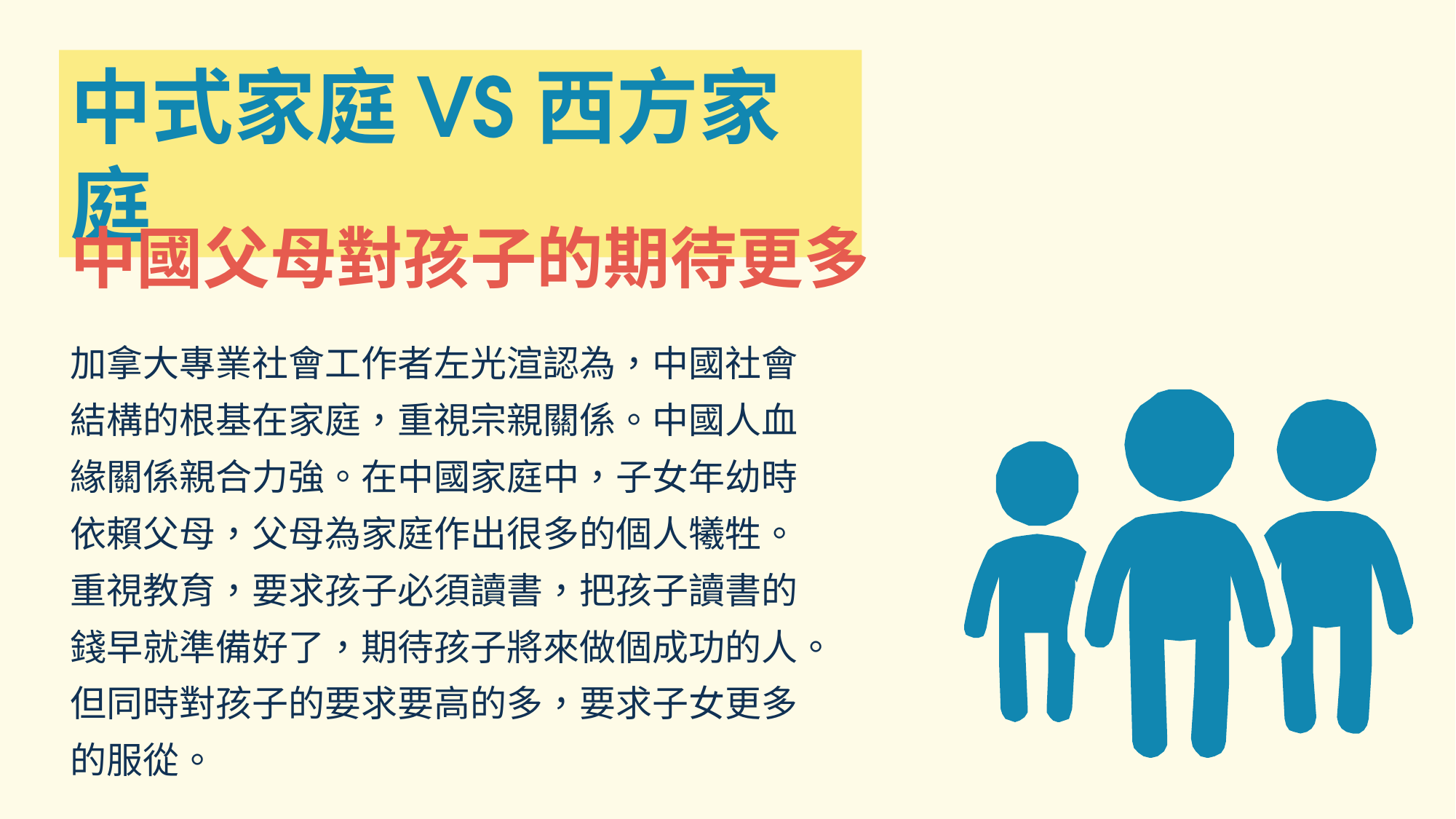

中式家庭VS西方家庭
中國父母對孩子的期待更多
加拿大專業社會工作者左光渲認為，中國社會結構的根基在家庭，重視宗親關係。中國人血緣關係親合力強。在中國家庭中，子女年幼時依賴父母，父母為家庭作出很多的個人犧牲。重視教育，要求孩子必須讀書，把孩子讀書的錢早就準備好了，期待孩子將來做個成功的人。但同時對孩子的要求要高的多，要求子女更多的服從。